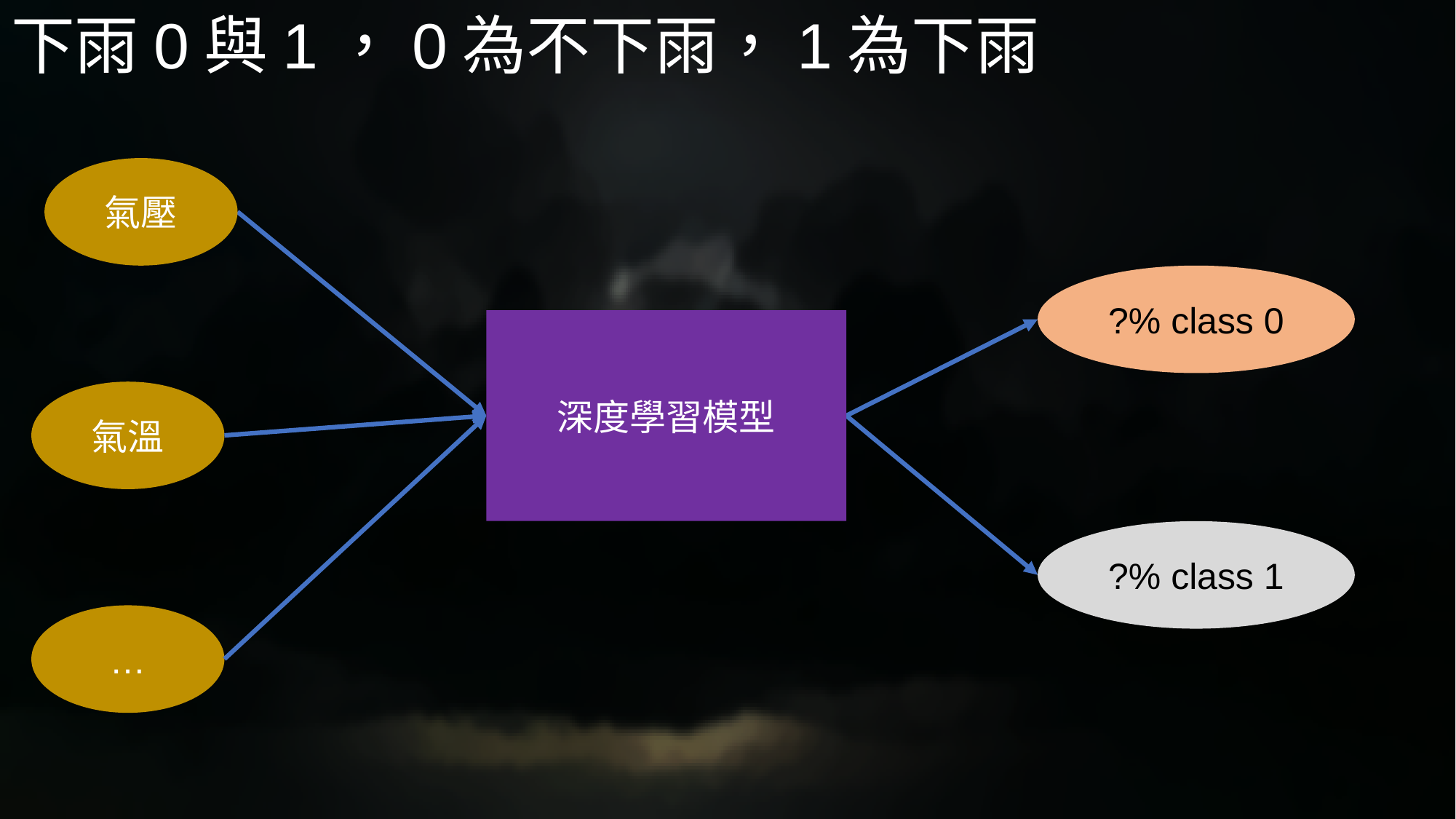

# 下雨0與1，0為不下雨，1為下雨
氣壓
?% class 0
深度學習模型
氣溫
?% class 1
…